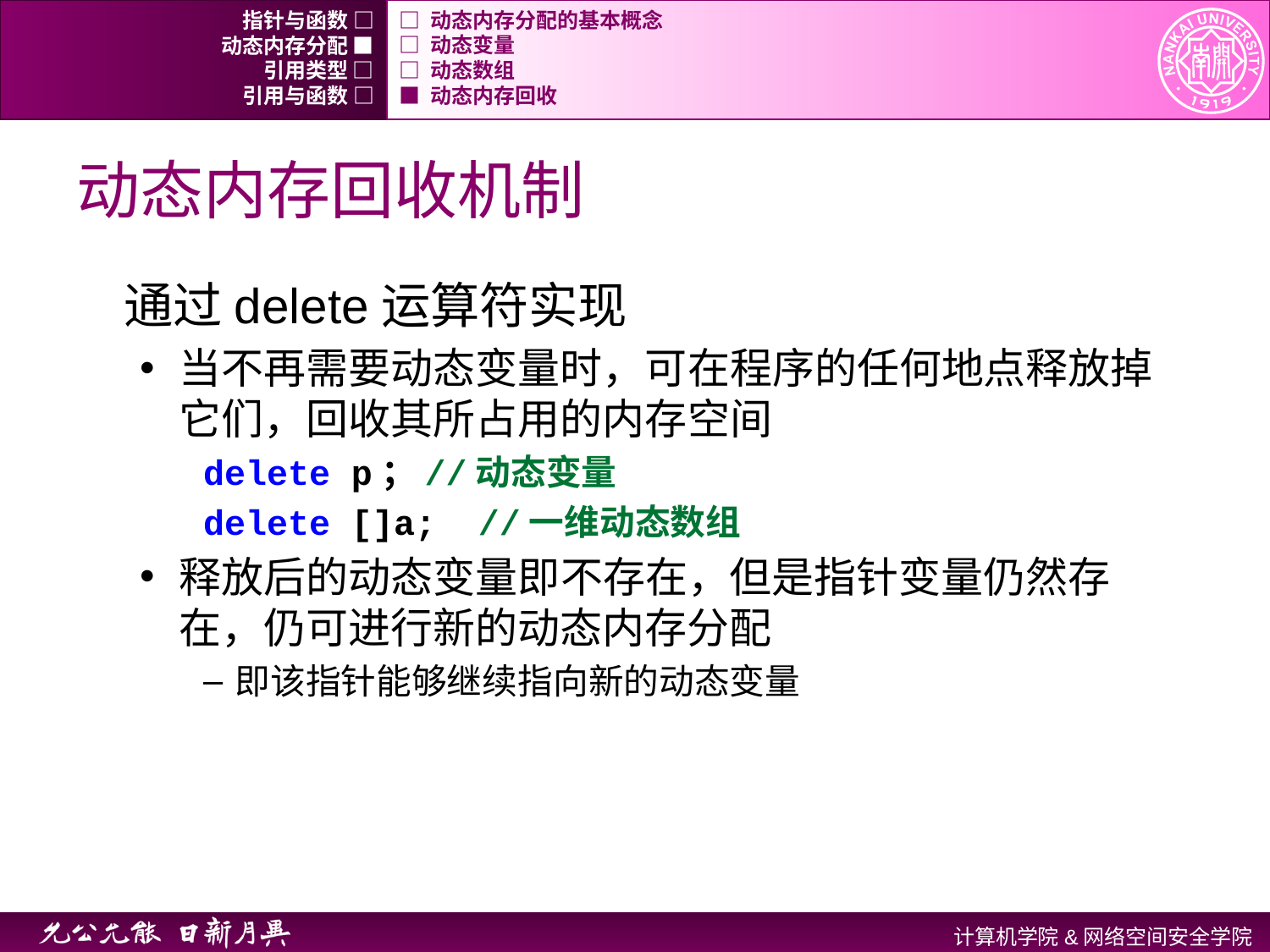

指针与函数 □
□ 动态内存分配的基本概念
动态内存分配 ■
□ 动态变量
引用类型 □
□ 动态数组
引用与函数 □
■ 动态内存回收
# 动态内存回收机制
通过delete运算符实现
当不再需要动态变量时，可在程序的任何地点释放掉它们，回收其所占用的内存空间
delete p；//动态变量
delete []a;  //一维动态数组
释放后的动态变量即不存在，但是指针变量仍然存在，仍可进行新的动态内存分配
即该指针能够继续指向新的动态变量